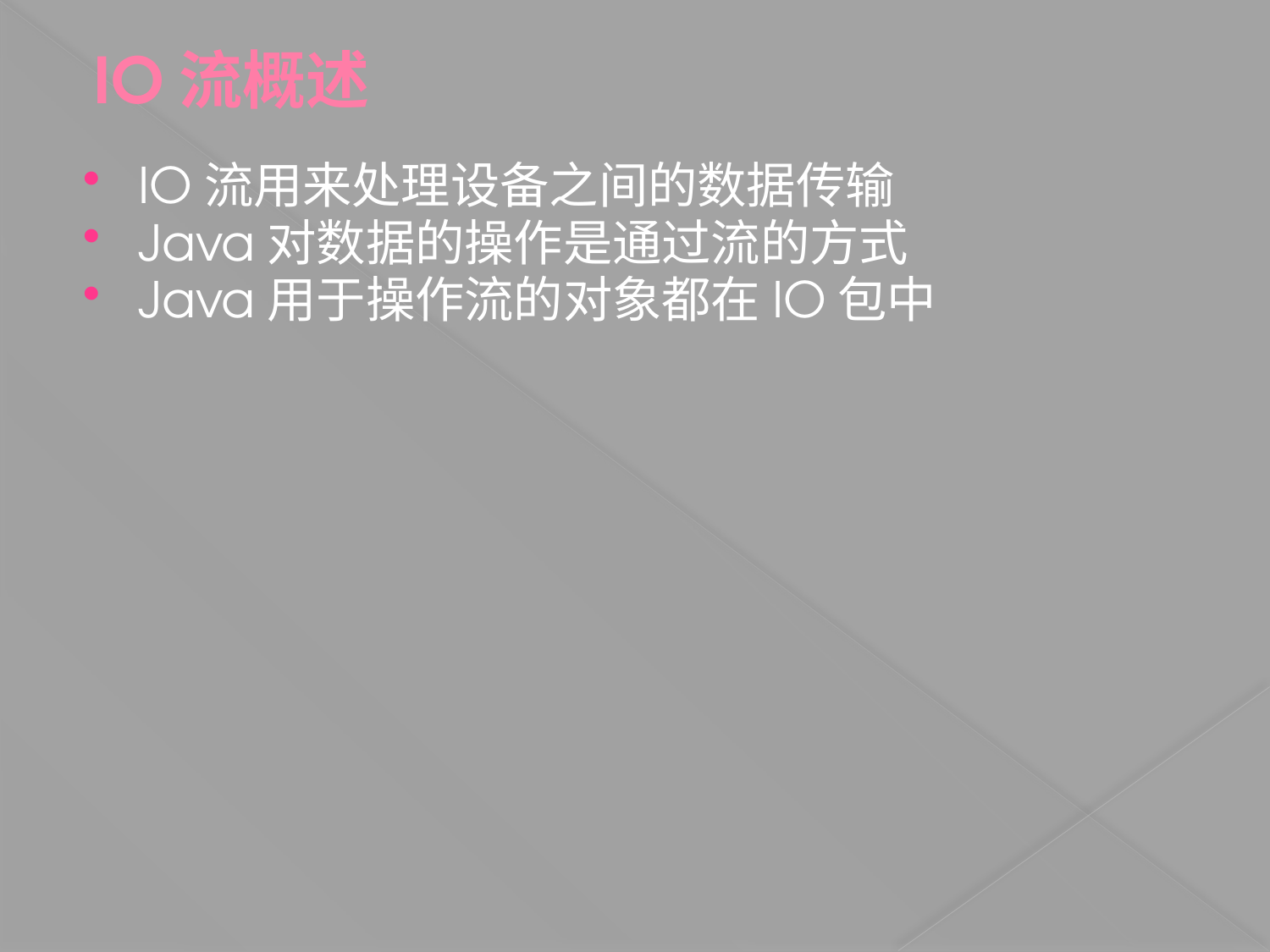

# IO流概述
IO流用来处理设备之间的数据传输
Java对数据的操作是通过流的方式
Java用于操作流的对象都在IO包中